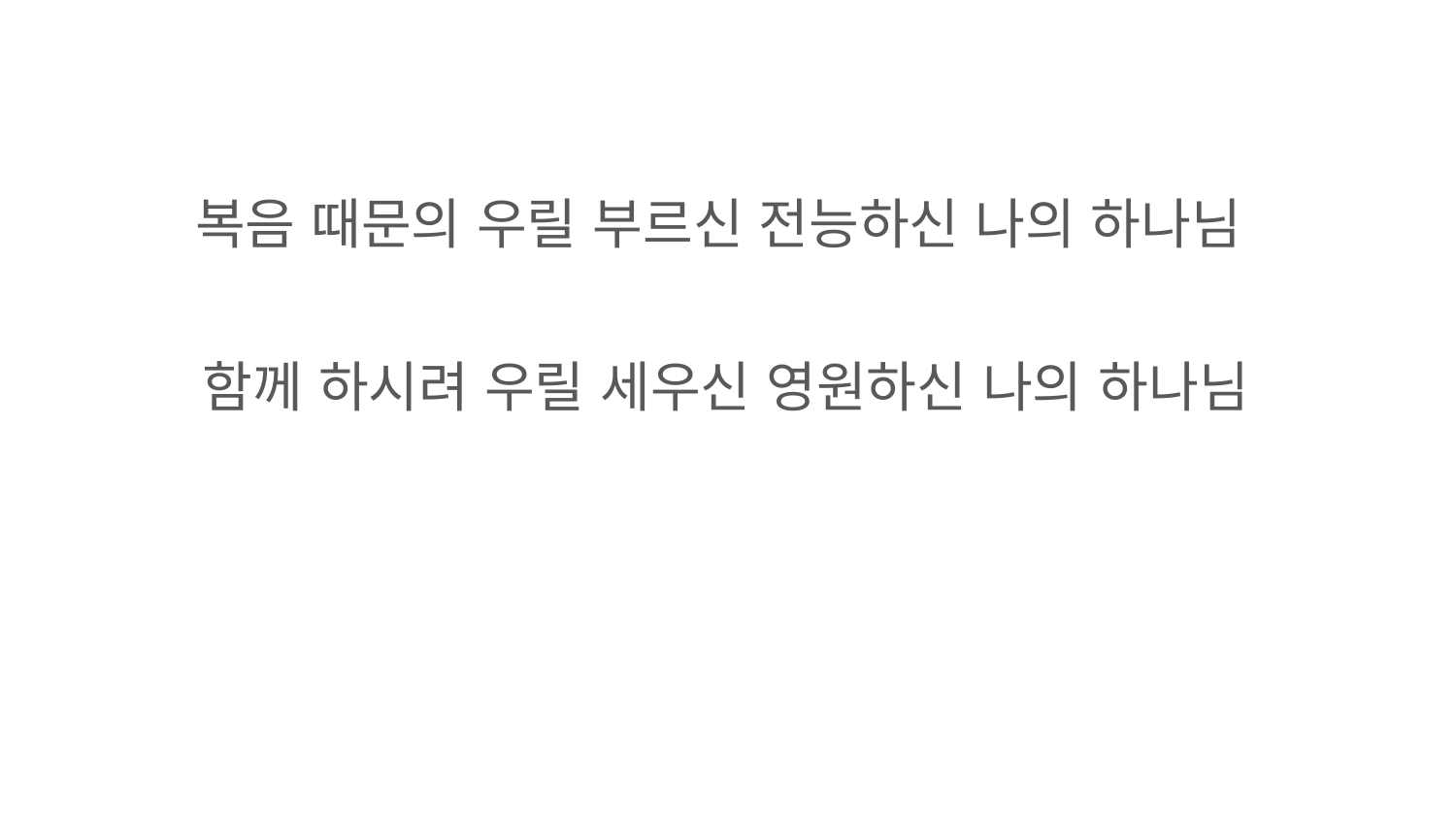

복음 때문의 우릴 부르신 전능하신 나의 하나님
함께 하시려 우릴 세우신 영원하신 나의 하나님